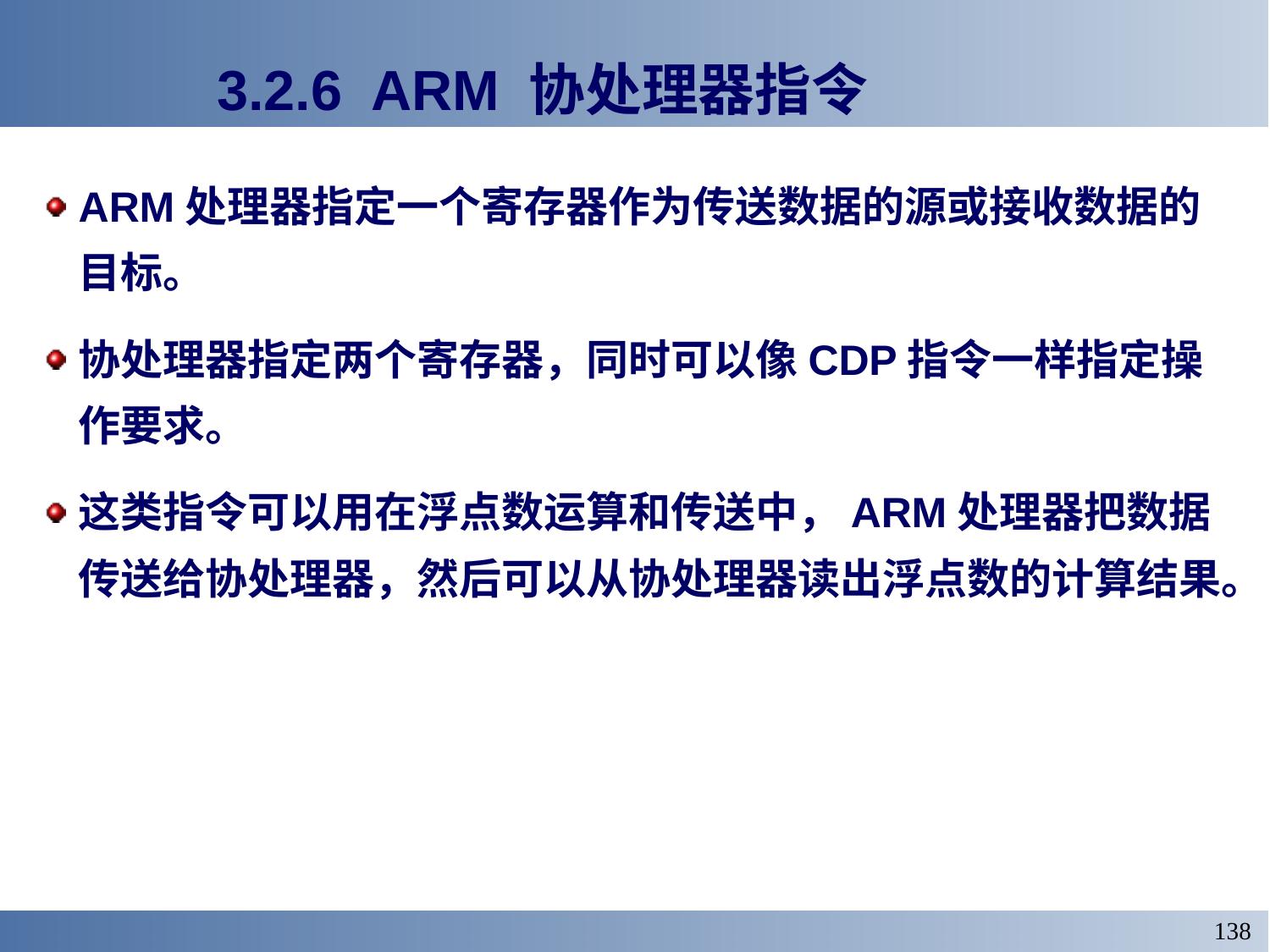

# 3.2.6  ARM 协处理器指令
ARM处理器指定一个寄存器作为传送数据的源或接收数据的目标。
协处理器指定两个寄存器，同时可以像CDP指令一样指定操作要求。
这类指令可以用在浮点数运算和传送中，ARM处理器把数据传送给协处理器，然后可以从协处理器读出浮点数的计算结果。